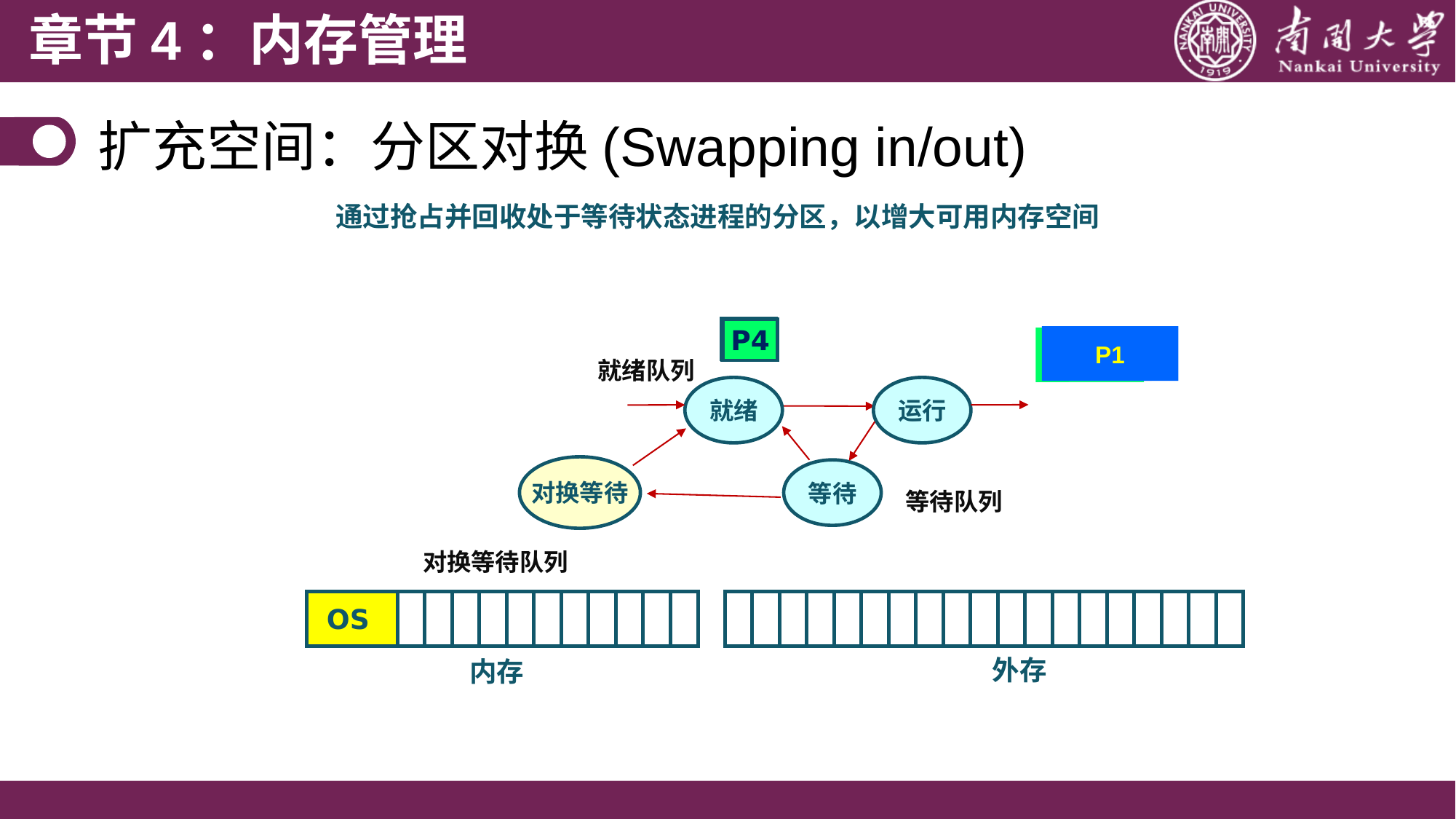

章节4：内存管理
扩充空间：分区对换(Swapping in/out)
 通过抢占并回收处于等待状态进程的分区，以增大可用内存空间

P3
P2
P1
P4

P1

P3

P2

P4

就绪队列

就绪
运行

对换等待
等待
等待队列

对换等待队列
 OS

外存
内存